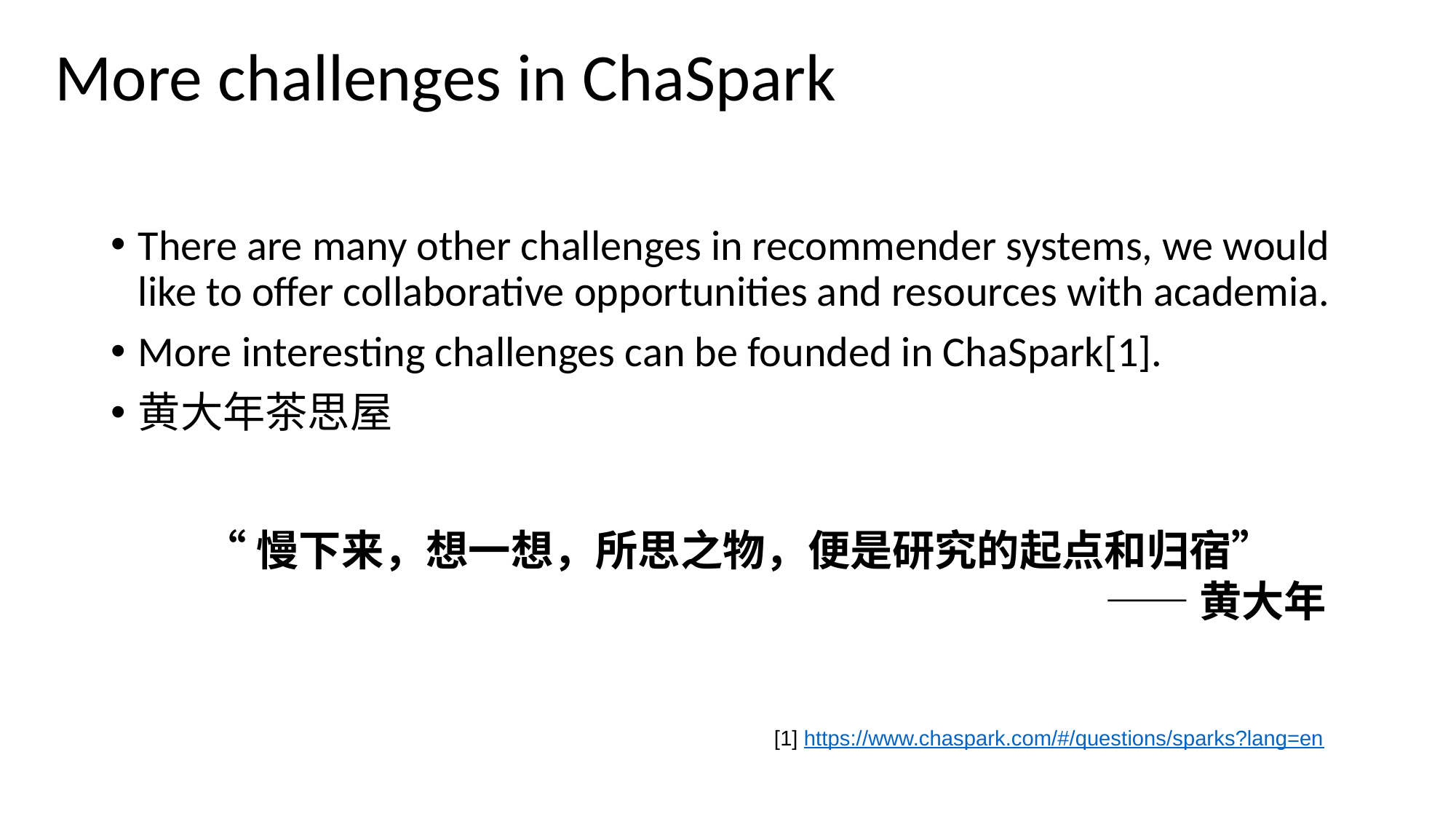

# More challenges in ChaSpark
There are many other challenges in recommender systems, we would like to offer collaborative opportunities and resources with academia.
More interesting challenges can be founded in ChaSpark[1].
黄大年茶思屋

“慢下来，想一想，所思之物，便是研究的起点和归宿”
——黄大年
[1] https://www.chaspark.com/#/questions/sparks?lang=en